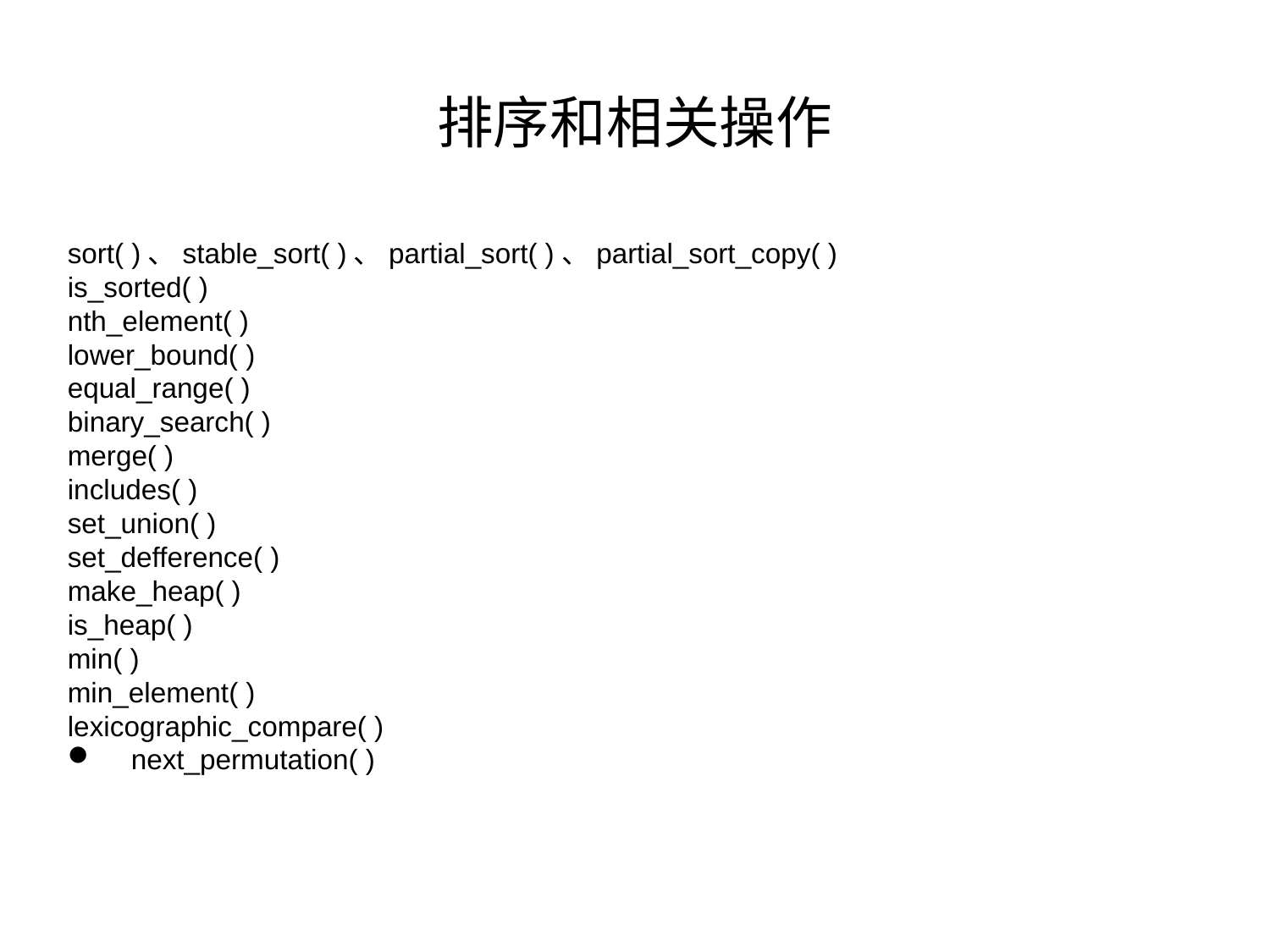

排序和相关操作
sort( )、stable_sort( )、partial_sort( )、partial_sort_copy( )
is_sorted( )
nth_element( )
lower_bound( )
equal_range( )
binary_search( )
merge( )
includes( )
set_union( )
set_defference( )
make_heap( )
is_heap( )
min( )
min_element( )
lexicographic_compare( )
next_permutation( )